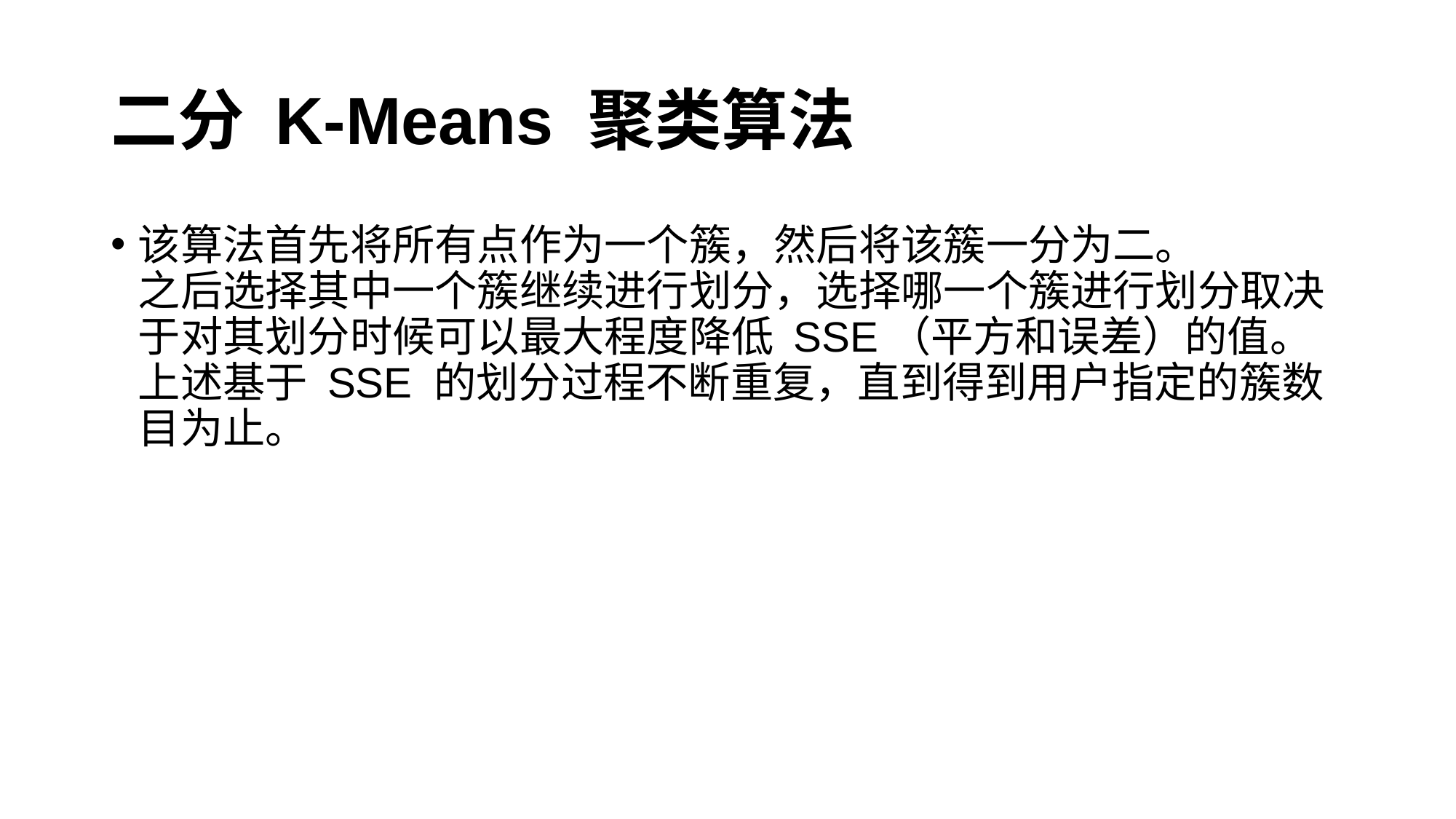

# 二分 K-Means 聚类算法
该算法首先将所有点作为一个簇，然后将该簇一分为二。
之后选择其中一个簇继续进行划分，选择哪一个簇进行划分取决于对其划分时候可以最大程度降低 SSE（平方和误差）的值。
上述基于 SSE 的划分过程不断重复，直到得到用户指定的簇数目为止。